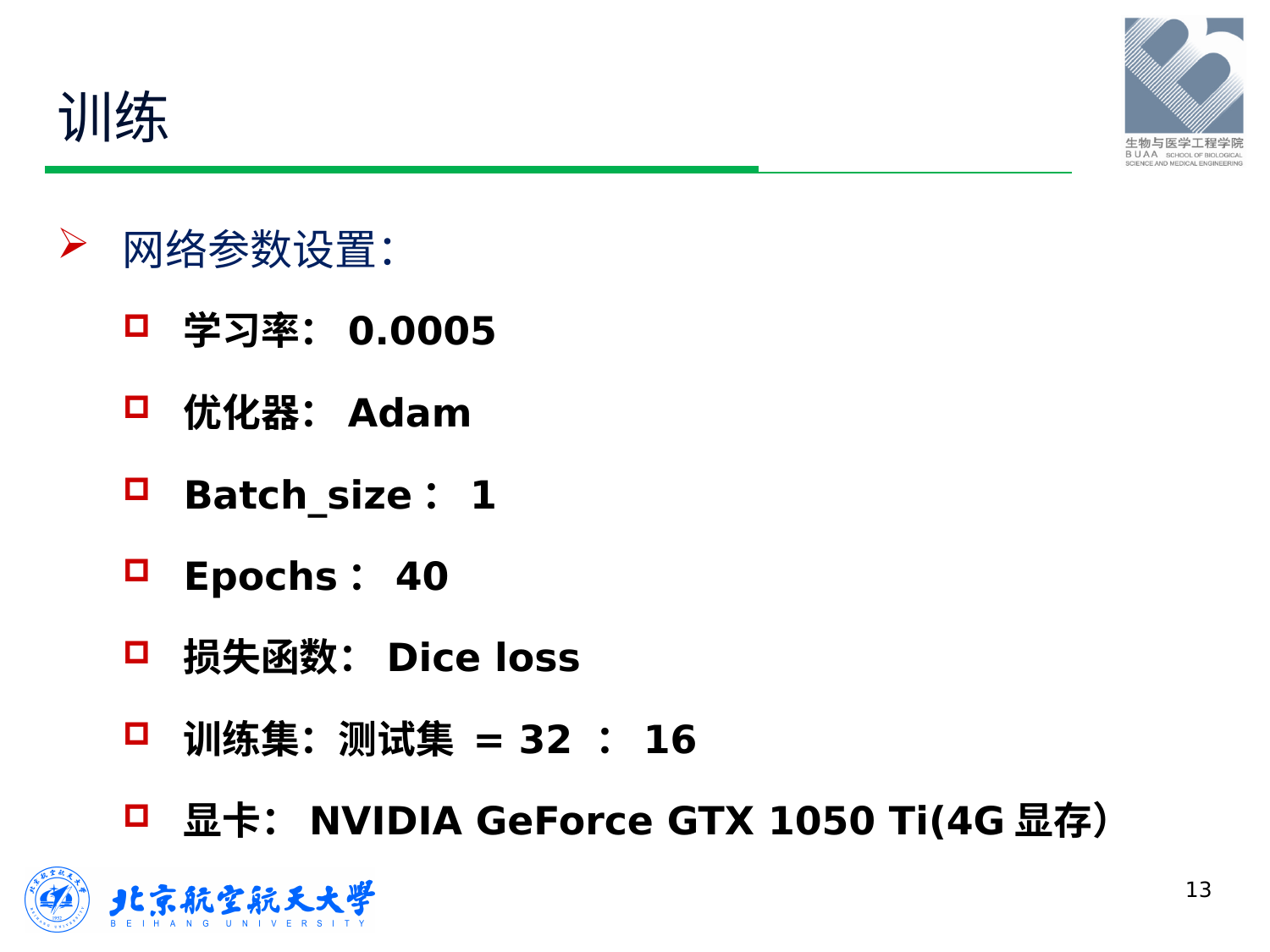

# 训练
网络参数设置：
学习率：0.0005
优化器：Adam
Batch_size：1
Epochs：40
损失函数：Dice loss
训练集：测试集 = 32 ：16
显卡：NVIDIA GeForce GTX 1050 Ti(4G显存）
13